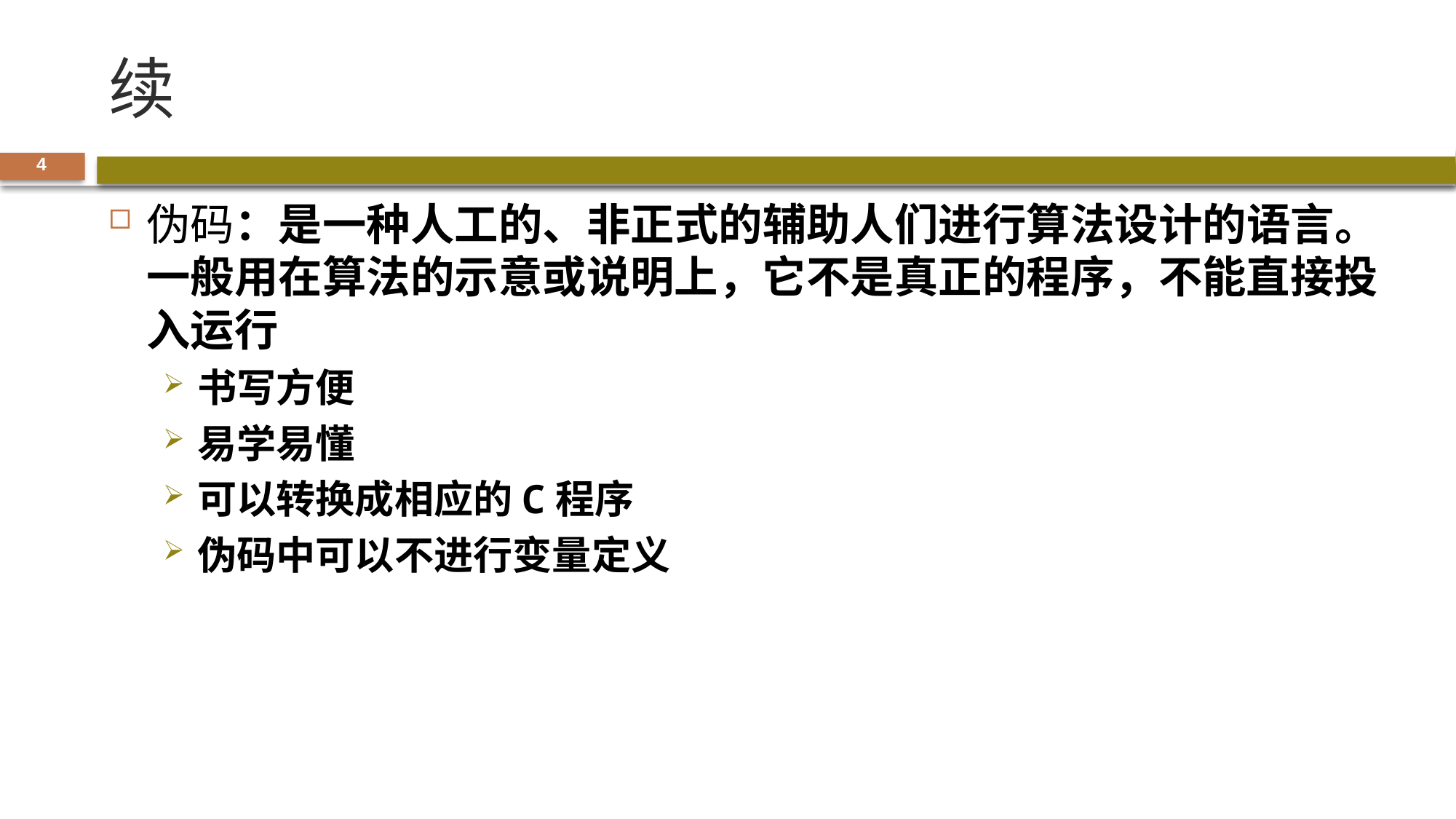

# 续
4
伪码：是一种人工的、非正式的辅助人们进行算法设计的语言。一般用在算法的示意或说明上，它不是真正的程序，不能直接投入运行
书写方便
易学易懂
可以转换成相应的C程序
伪码中可以不进行变量定义